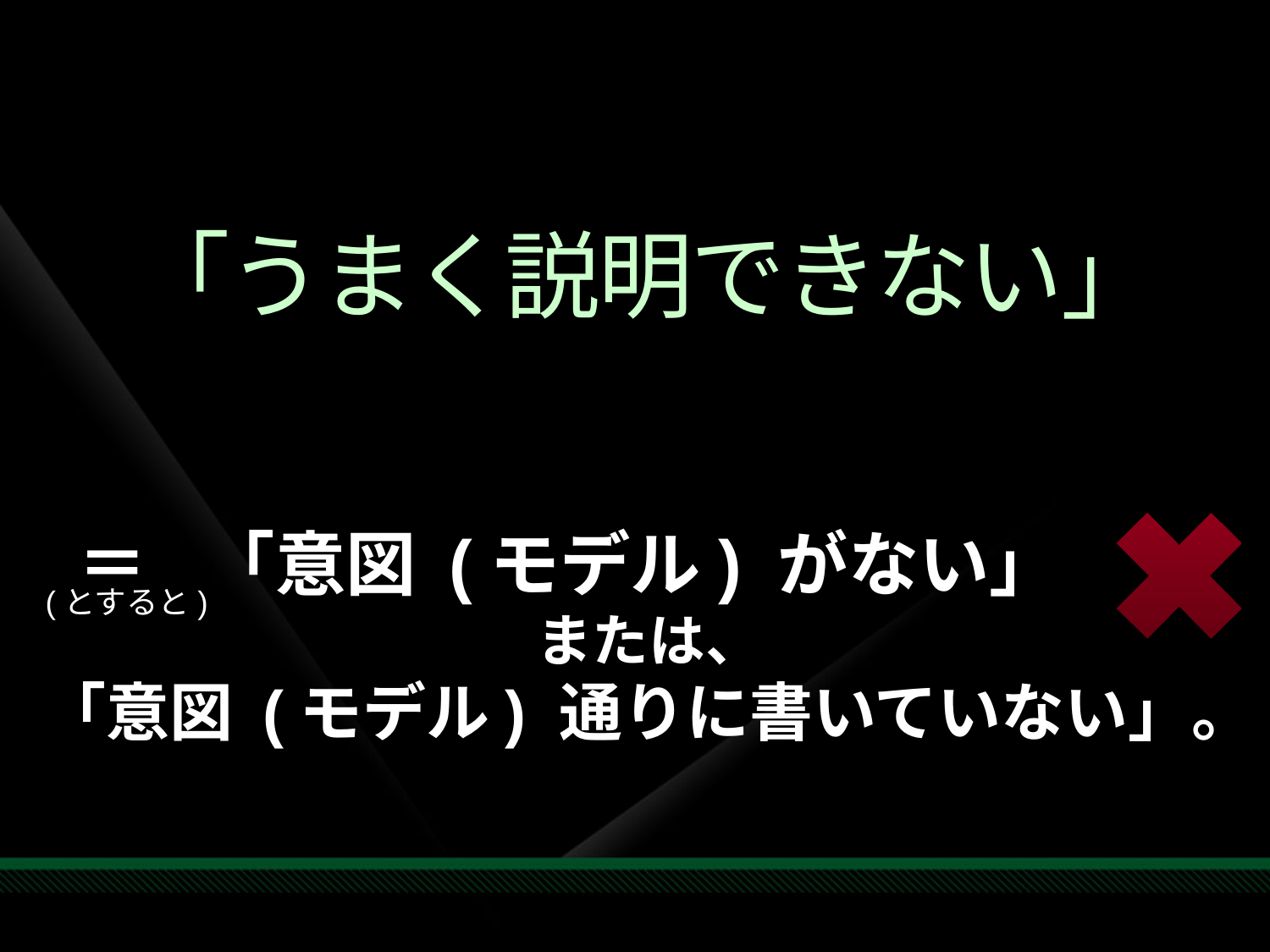

# 「うまく説明できない」
＝	「意図 (モデル) がない」
または、
「意図 (モデル) 通りに書いていない」。

(とすると)